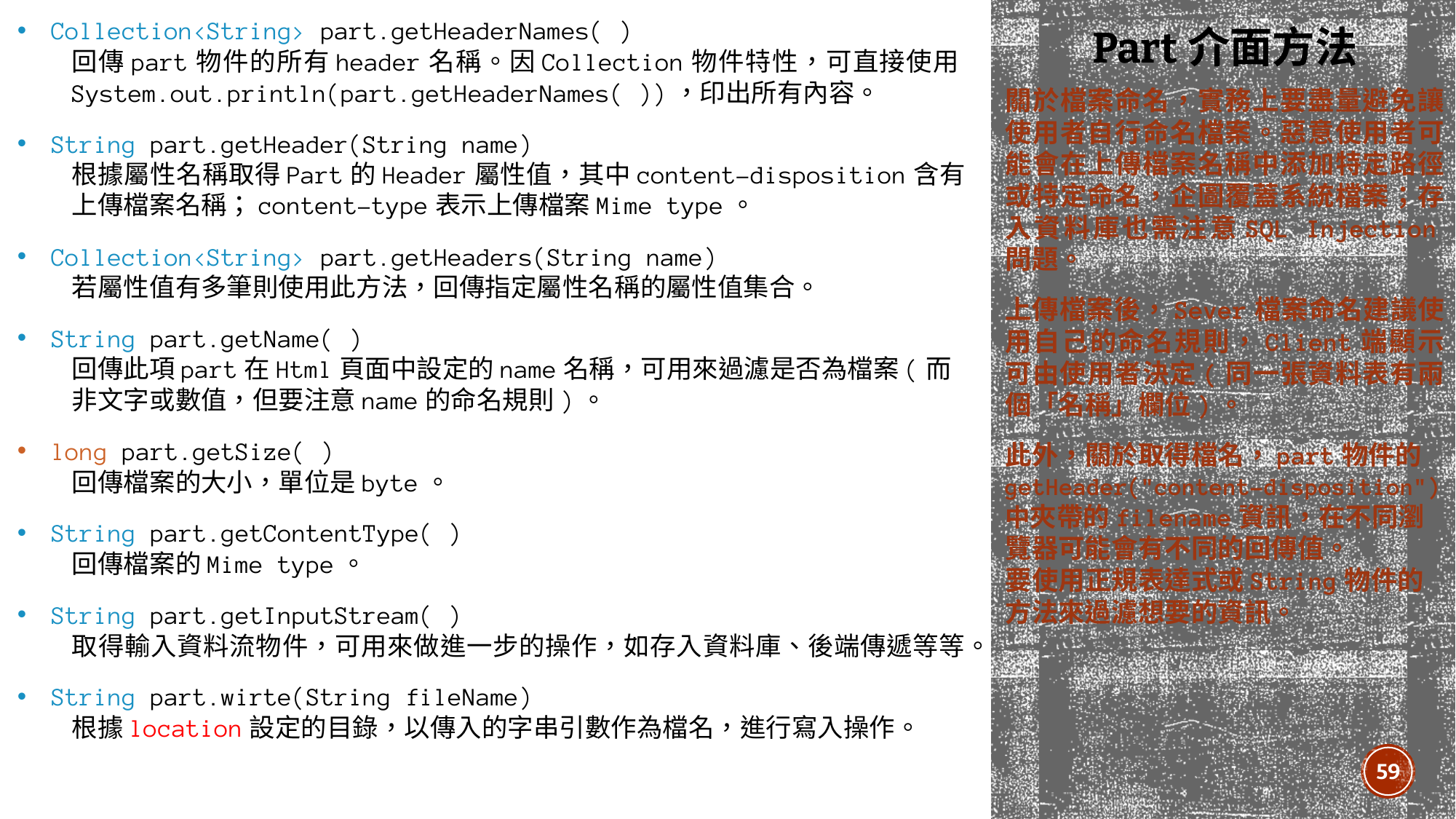

Collection<String> part.getHeaderNames( )
回傳part物件的所有header名稱。因Collection物件特性，可直接使用System.out.println(part.getHeaderNames( ))，印出所有內容。

String part.getHeader(String name)
根據屬性名稱取得Part的Header屬性值，其中content-disposition含有上傳檔案名稱；content-type表示上傳檔案Mime type。

Collection<String> part.getHeaders(String name)
若屬性值有多筆則使用此方法，回傳指定屬性名稱的屬性值集合。

String part.getName( )
回傳此項part在Html頁面中設定的name名稱，可用來過濾是否為檔案(而非文字或數值，但要注意name的命名規則)。

long part.getSize( )
回傳檔案的大小，單位是byte。

String part.getContentType( )
回傳檔案的Mime type。

String part.getInputStream( )
取得輸入資料流物件，可用來做進一步的操作，如存入資料庫、後端傳遞等等。

String part.wirte(String fileName)
根據location設定的目錄，以傳入的字串引數作為檔名，進行寫入操作。

Part介面方法
關於檔案命名，實務上要盡量避免讓使用者自行命名檔案。惡意使用者可能會在上傳檔案名稱中添加特定路徑或特定命名，企圖覆蓋系統檔案；存入資料庫也需注意SQL Injection問題。
上傳檔案後，Sever檔案命名建議使用自己的命名規則，Client端顯示可由使用者決定(同一張資料表有兩個「名稱」欄位)。
此外，關於取得檔名，part物件的getHeader("content-disposition")中夾帶的filename資訊，在不同瀏覽器可能會有不同的回傳值。
要使用正規表達式或String物件的方法來過濾想要的資訊。

59